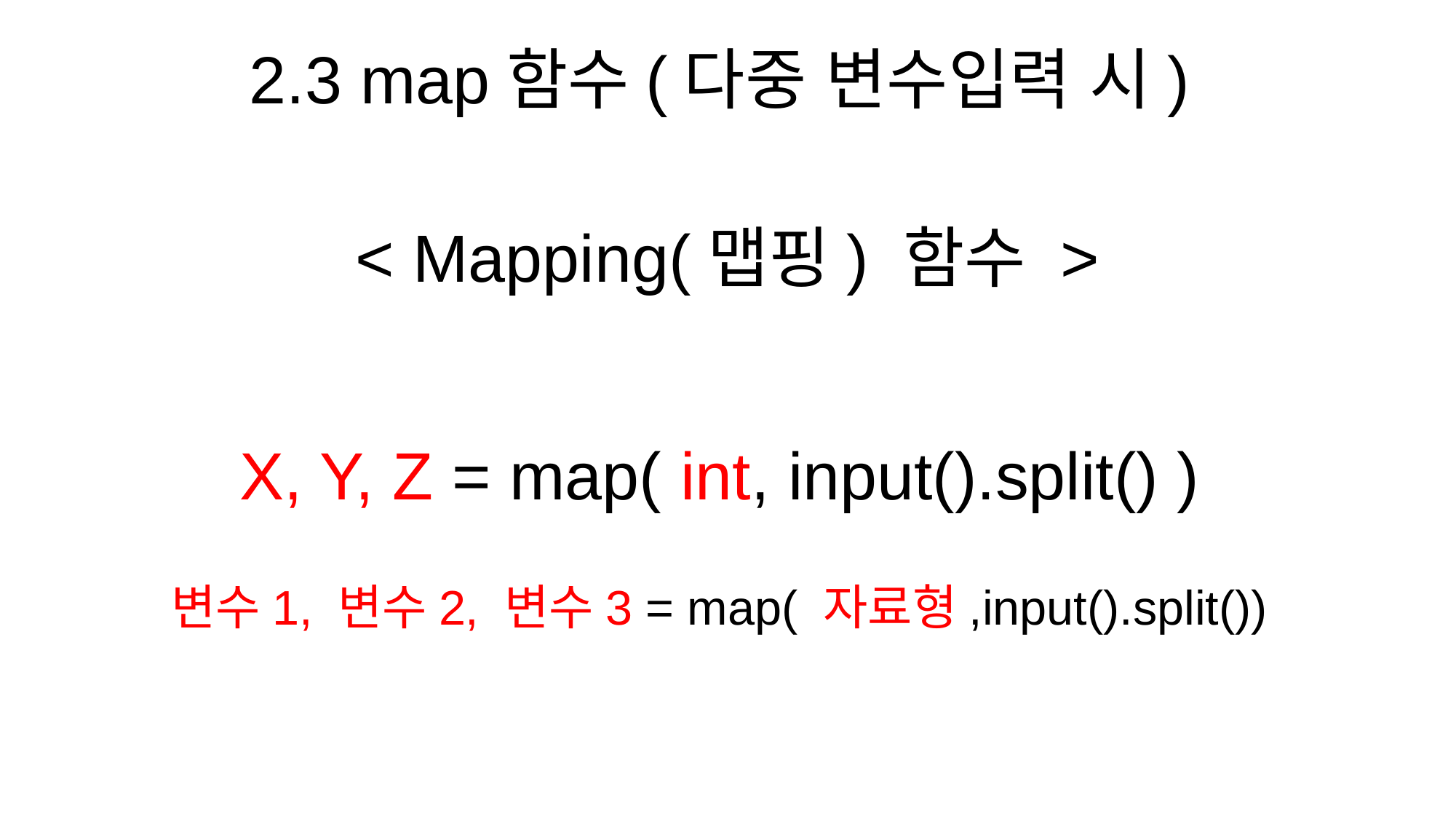

2.3 map함수(다중 변수입력 시)
< Mapping(맵핑) 함수 >
X, Y, Z = map( int, input().split() )
변수1, 변수2, 변수3 = map( 자료형,input().split())